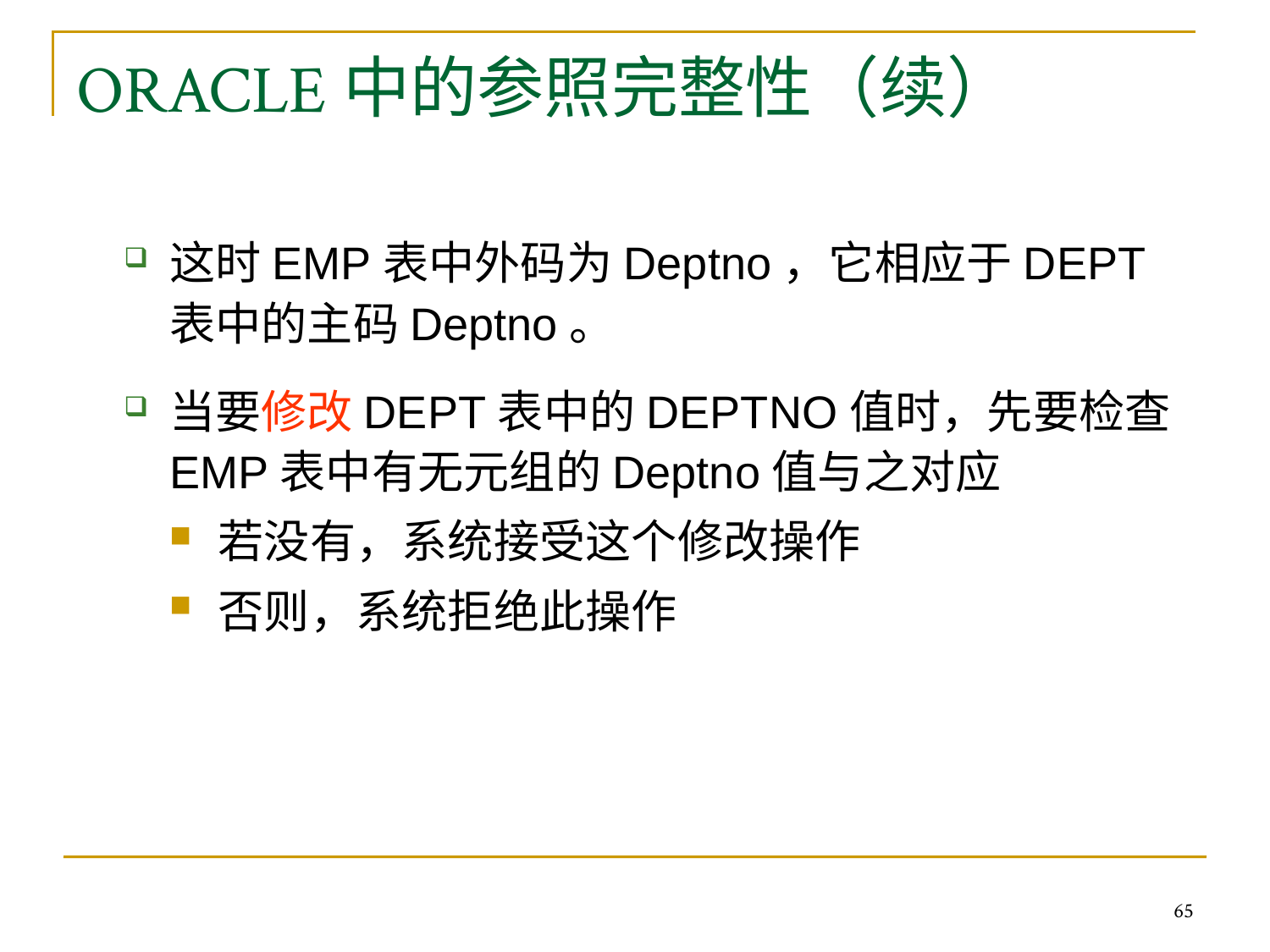

# ORACLE中的参照完整性（续）
这时EMP表中外码为Deptno，它相应于DEPT表中的主码Deptno。
当要修改DEPT表中的DEPTNO值时，先要检查EMP表中有无元组的Deptno值与之对应
若没有，系统接受这个修改操作
否则，系统拒绝此操作
65